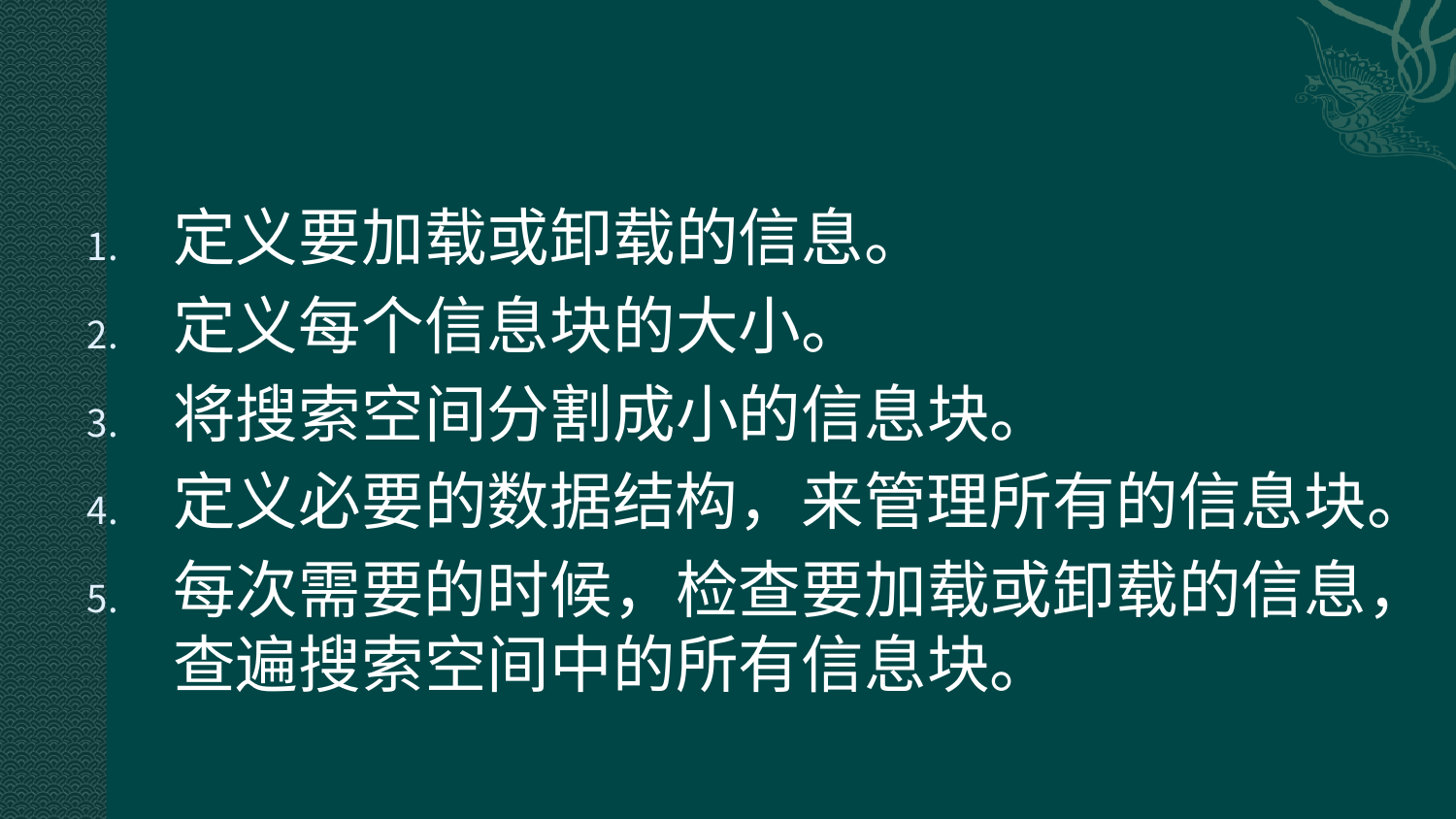

#
定义要加载或卸载的信息。
定义每个信息块的大小。
将搜索空间分割成小的信息块。
定义必要的数据结构，来管理所有的信息块。
每次需要的时候，检查要加载或卸载的信息，查遍搜索空间中的所有信息块。